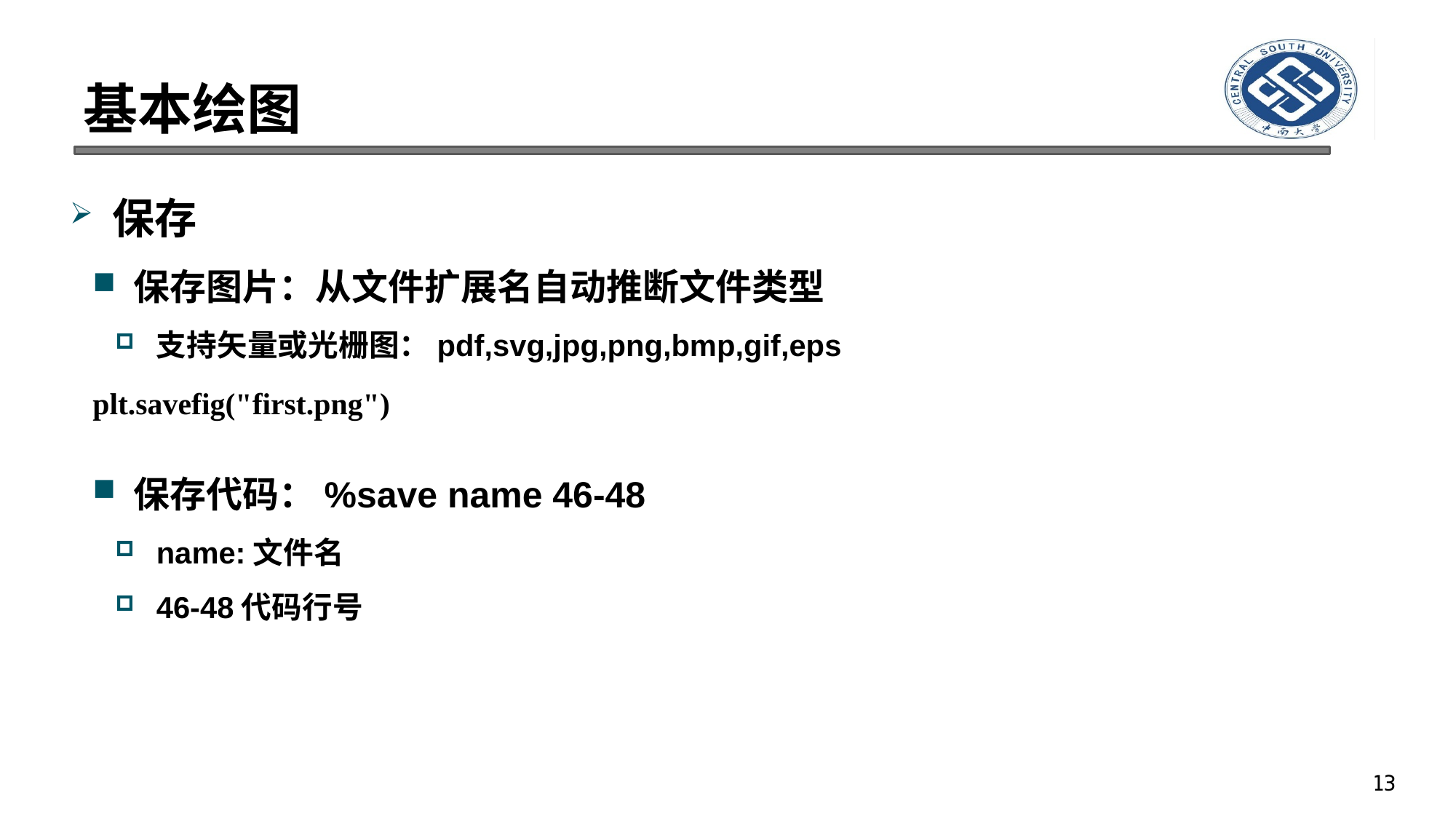

# 基本绘图
保存
保存图片：从文件扩展名自动推断文件类型
支持矢量或光栅图：pdf,svg,jpg,png,bmp,gif,eps

plt.savefig("first.png")

保存代码：%save name 46-48
name:文件名
46-48代码行号
13